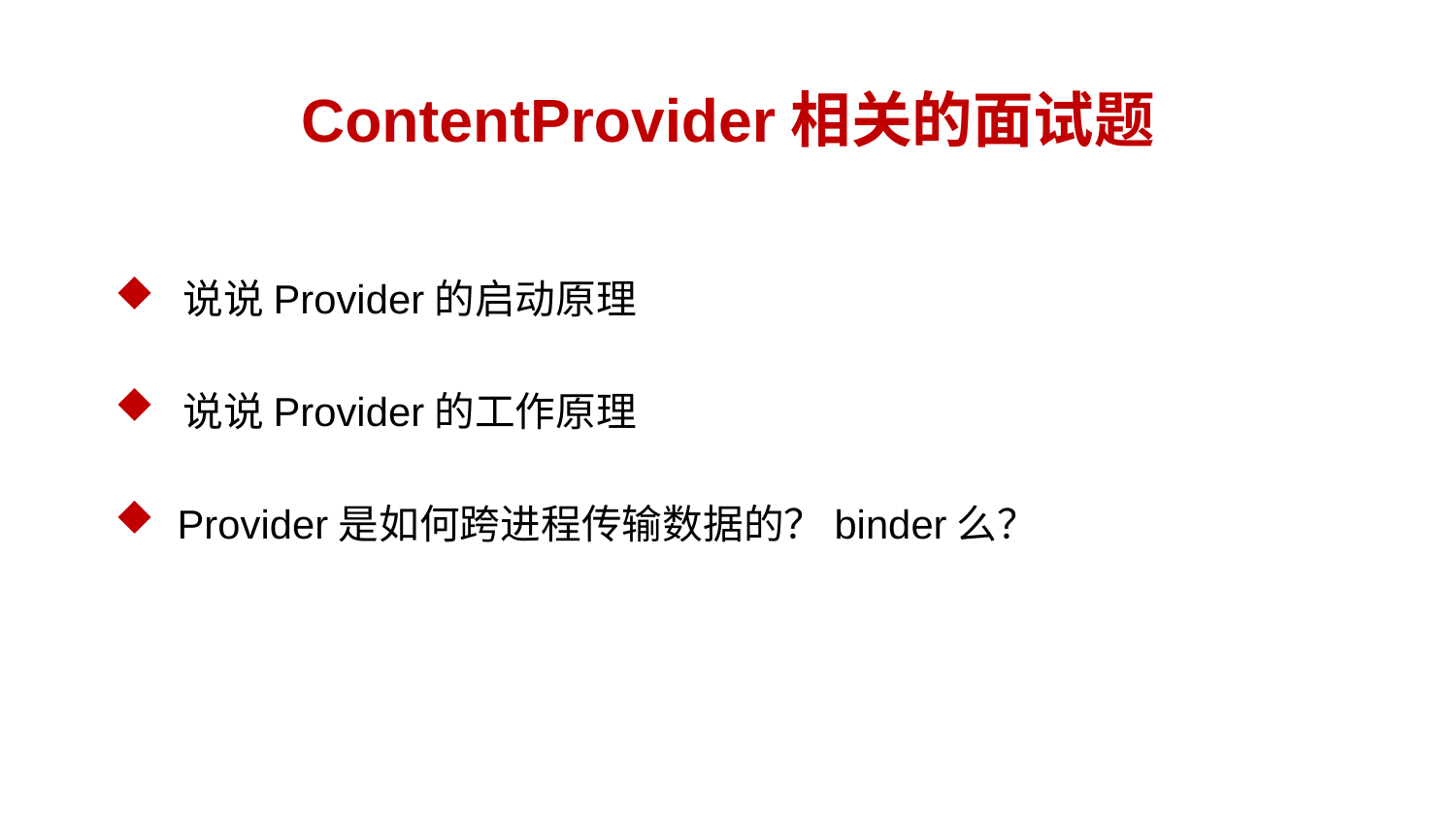

# ContentProvider相关的面试题
  说说Provider的启动原理
  说说Provider的工作原理
  Provider是如何跨进程传输数据的？binder么？